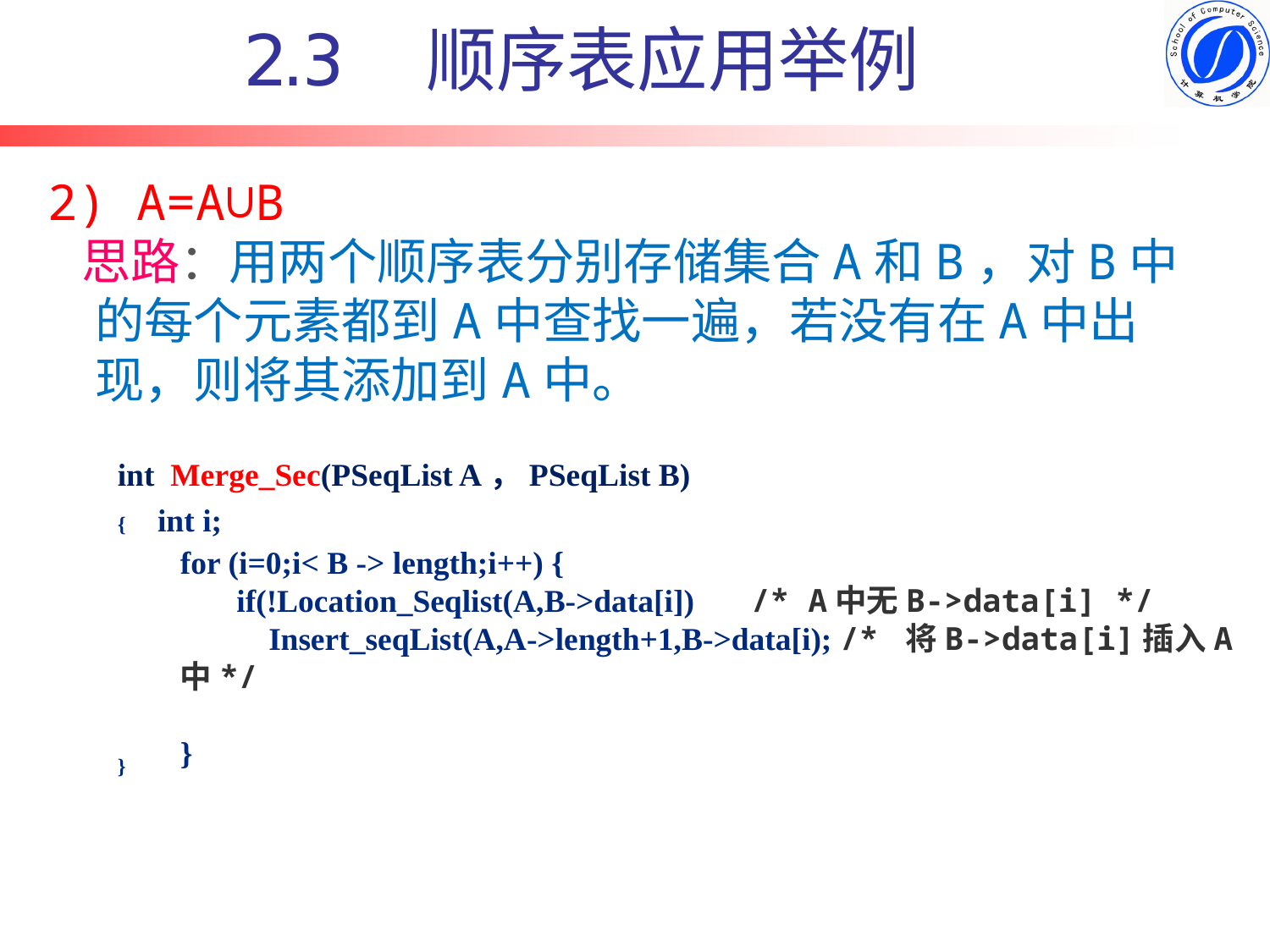

2.3   顺序表应用举例
2) A=A∪B
  思路：用两个顺序表分别存储集合A和B，对B中的每个元素都到A中查找一遍，若没有在A中出现，则将其添加到A中。
int  Merge_Sec(PSeqList A，PSeqList B)
{      int i;

}
for (i=0;i< B -> length;i++) {
       if(!Location_Seqlist(A,B->data[i])       /* A中无B->data[i] */
           Insert_seqList(A,A->length+1,B->data[i); /* 将B->data[i]插入A中*/

}